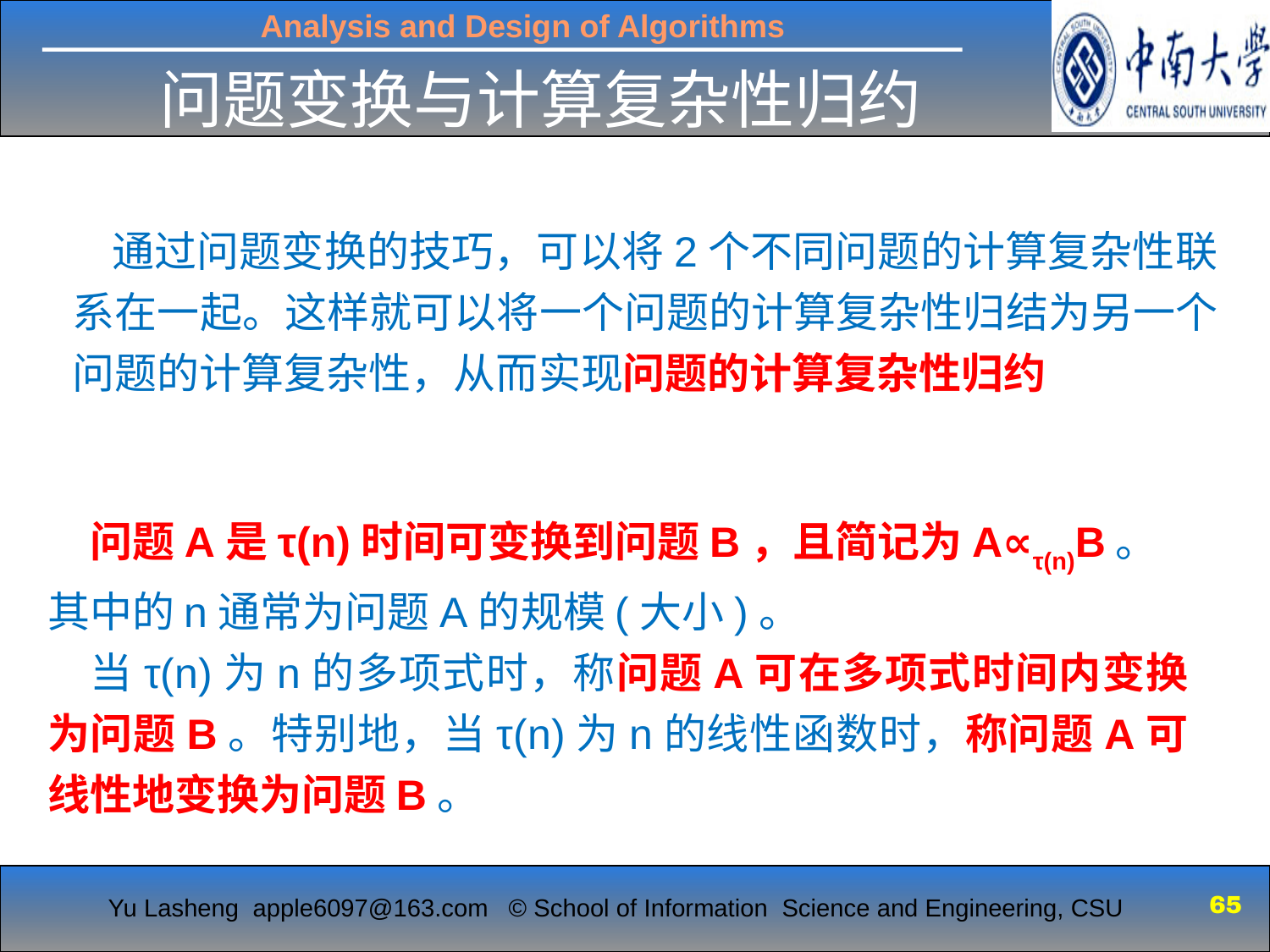

问题变换与计算复杂性归约
   通过问题变换的技巧，可以将2个不同问题的计算复杂性联系在一起。这样就可以将一个问题的计算复杂性归结为另一个问题的计算复杂性，从而实现问题的计算复杂性归约。
   若用O(τ(n))时间能完成上述变换的第(1)步和第(3)步，则称问题A是τ(n)时间可变换到问题B，且简记为A∝τ(n)B。
其中的n通常为问题A的规模(大小)。
   当τ(n)为n的多项式时，称问题A可在多项式时间内变换为问题B。特别地，当τ(n)为n的线性函数时，称问题A可线性地变换为问题B。
65